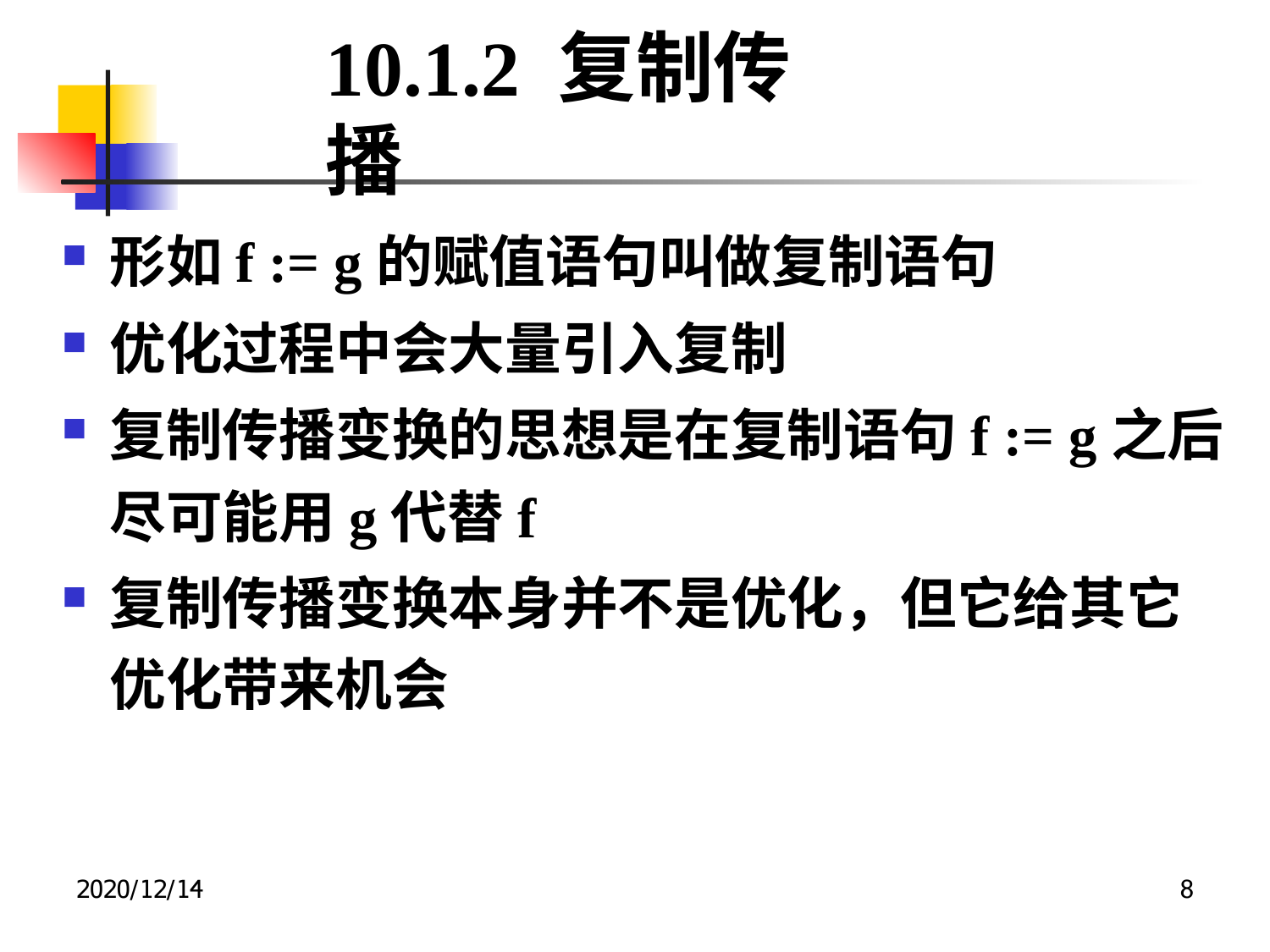

10.1.2 复制传播
形如f := g的赋值语句叫做复制语句
优化过程中会大量引入复制
复制传播变换的思想是在复制语句f := g之后尽可能用g代替f
复制传播变换本身并不是优化，但它给其它优化带来机会

2020/12/14
8